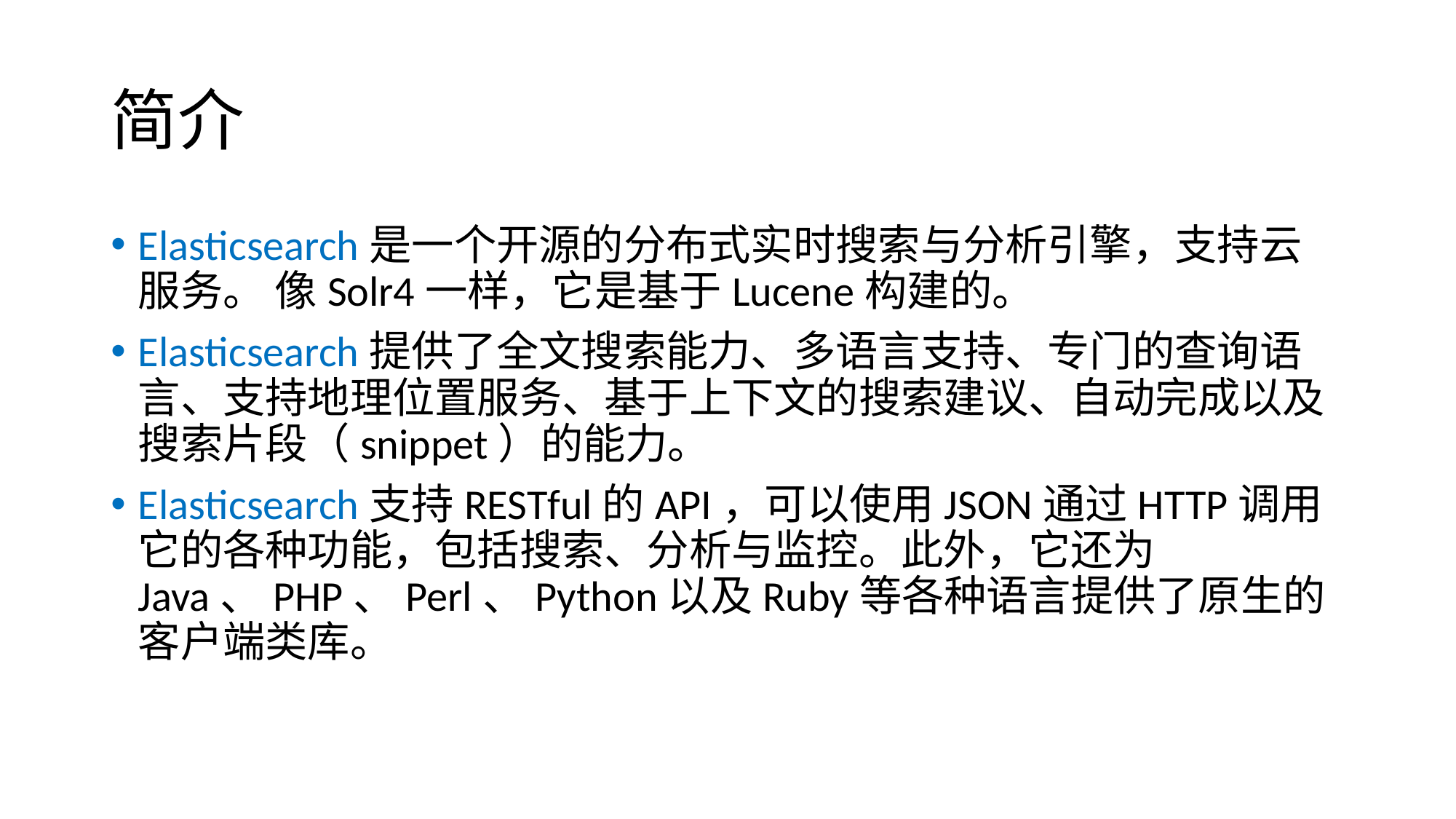

# 简介
Elasticsearch是一个开源的分布式实时搜索与分析引擎，支持云服务。 像Solr4一样，它是基于Lucene构建的。
Elasticsearch提供了全文搜索能力、多语言支持、专门的查询语言、支持地理位置服务、基于上下文的搜索建议、自动完成以及搜索片段（snippet）的能力。
Elasticsearch支持RESTful的API，可以使用JSON通过HTTP调用它的各种功能，包括搜索、分析与监控。此外，它还为Java、PHP、Perl、Python以及Ruby等各种语言提供了原生的客户端类库。